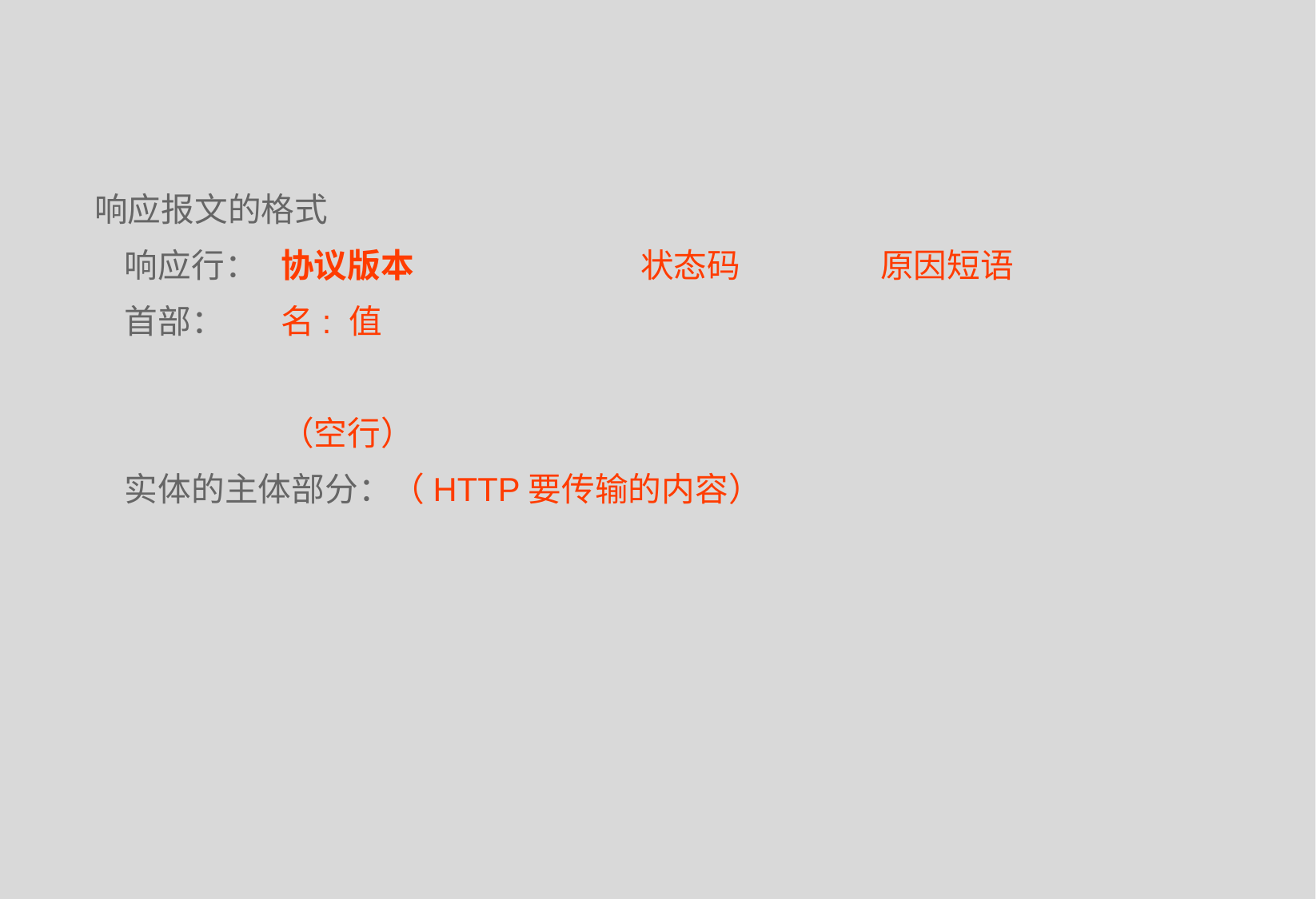

响应报文的格式
   响应行：	协议版本		状态码		原因短语
   首部：	名: 值
				   				    			（空行）
   实体的主体部分：（HTTP要传输的内容）